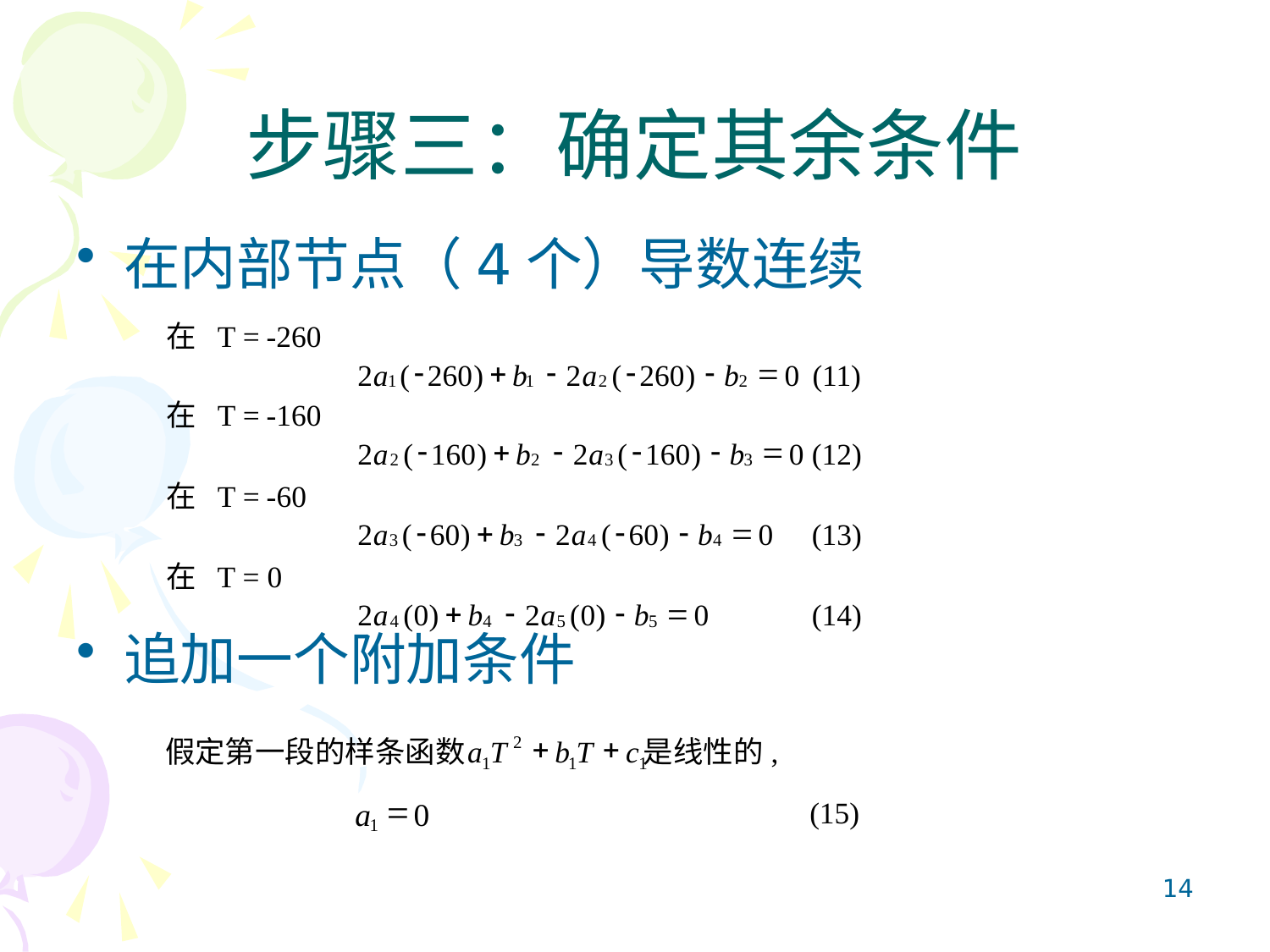

# 步骤三：确定其余条件
在内部节点（4个）导数连续

追加一个附加条件
在  T =
-
260

−
+
−
−
−
=
2
a
(
260
)
b
2
a
(
260
)
b
0
1
1
2
2

(11)

在  T =
-
160

−
+
−
−
−
=
2
a
(
160
)
b
2
a
(
160
)
b
0
2
2
3
3

(12)

在  T =
-
60

−
+
−
−
−
=
2
a
(
60
)
b
2
a
(
60
)
b
0
3
3
4
4

(13)

在  T = 0

+
−
−
=
2
a
(
0
)
b
2
a
(
0
)
b
0
4
4
5
5

(14)

+
+
2
a
T
b
T
c
1
1
1
假定第一段的样条函数
是线性的,
=
a
0
1

(15)

14